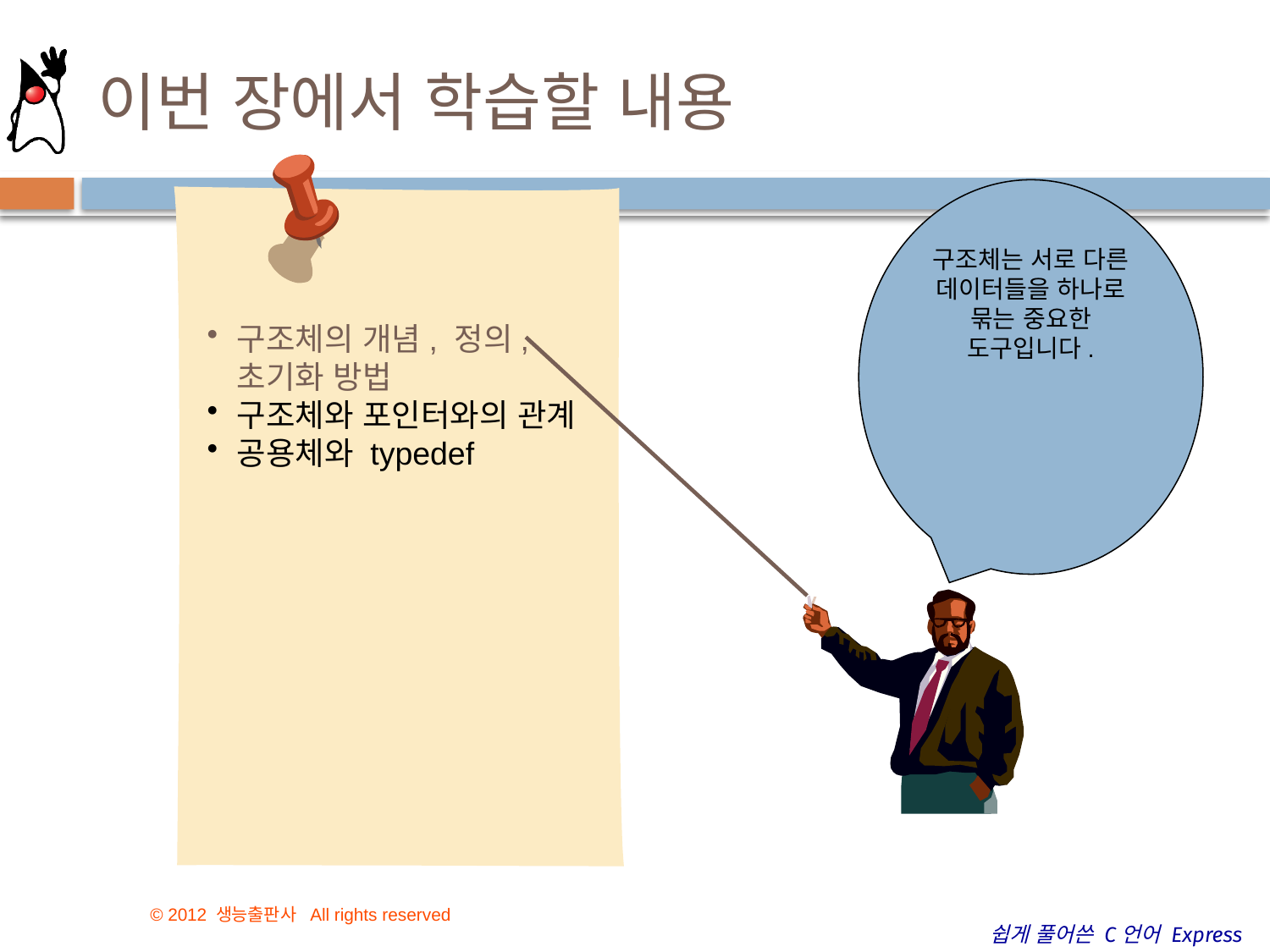

# 이번 장에서 학습할 내용

구조체는 서로 다른 데이터들을 하나로 묶는 중요한 도구입니다.

구조체의 개념, 정의, 초기화 방법
구조체와 포인터와의 관계
공용체와 typedef